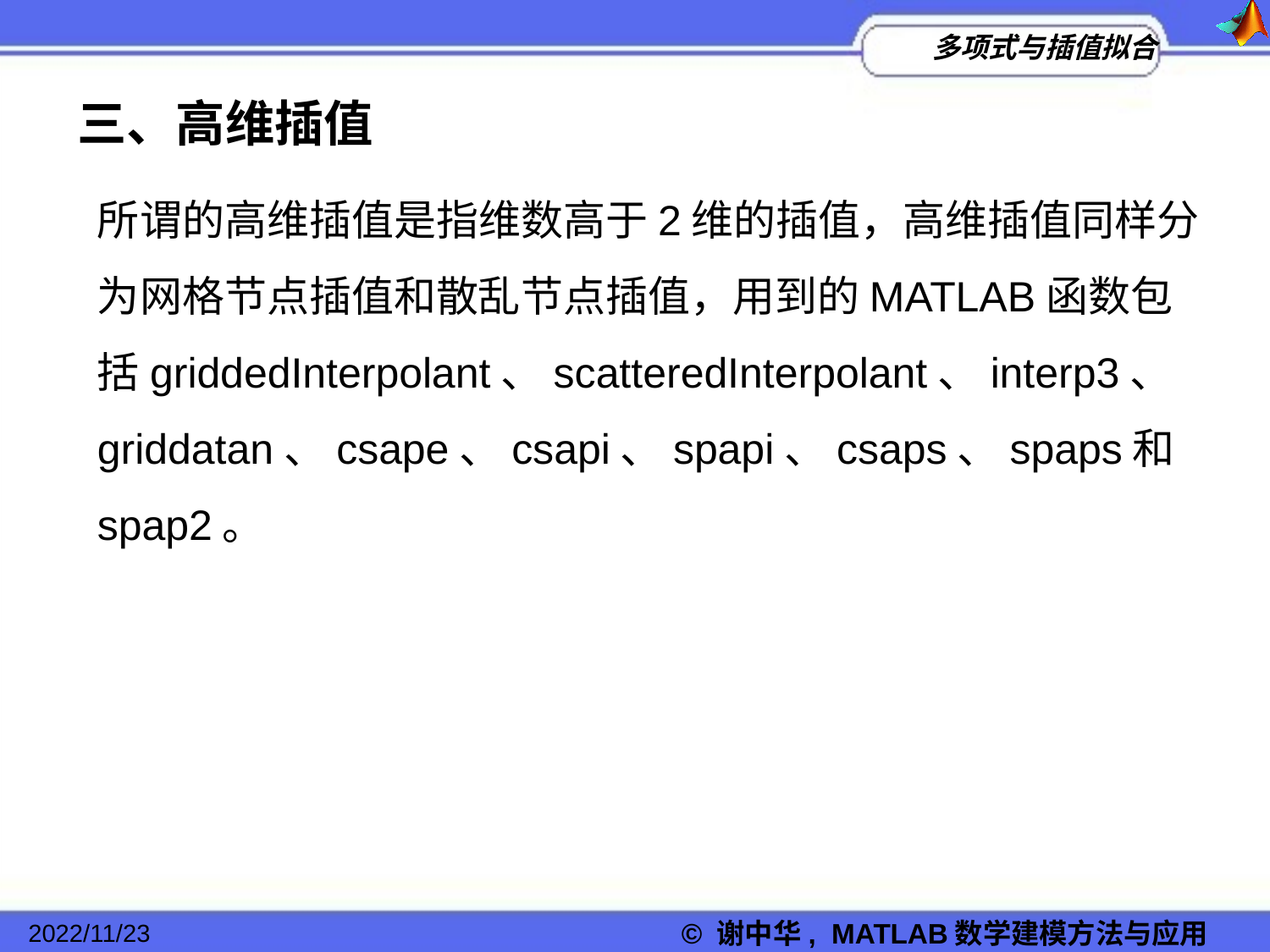

三、高维插值
所谓的高维插值是指维数高于2维的插值，高维插值同样分为网格节点插值和散乱节点插值，用到的MATLAB函数包括griddedInterpolant、scatteredInterpolant、interp3、griddatan、csape、csapi、spapi、csaps、spaps和spap2。
© 谢中华,  MATLAB数学建模方法与应用
2022/11/23